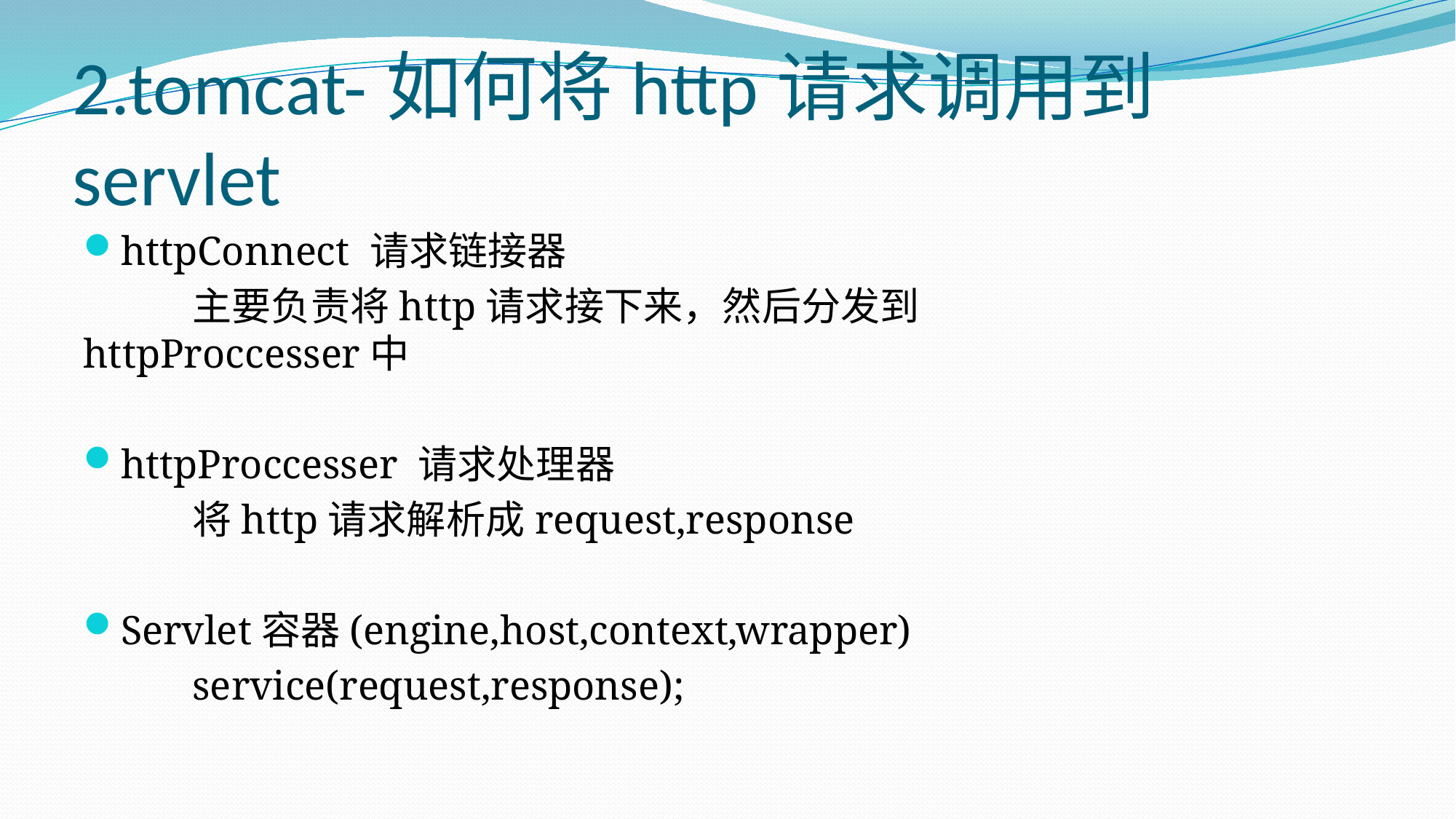

# 2.tomcat-如何将http请求调用到servlet
httpConnect 请求链接器
	主要负责将http请求接下来，然后分发到httpProccesser中

httpProccesser 请求处理器
	将http请求解析成request,response

Servlet容器(engine,host,context,wrapper)
	service(request,response);